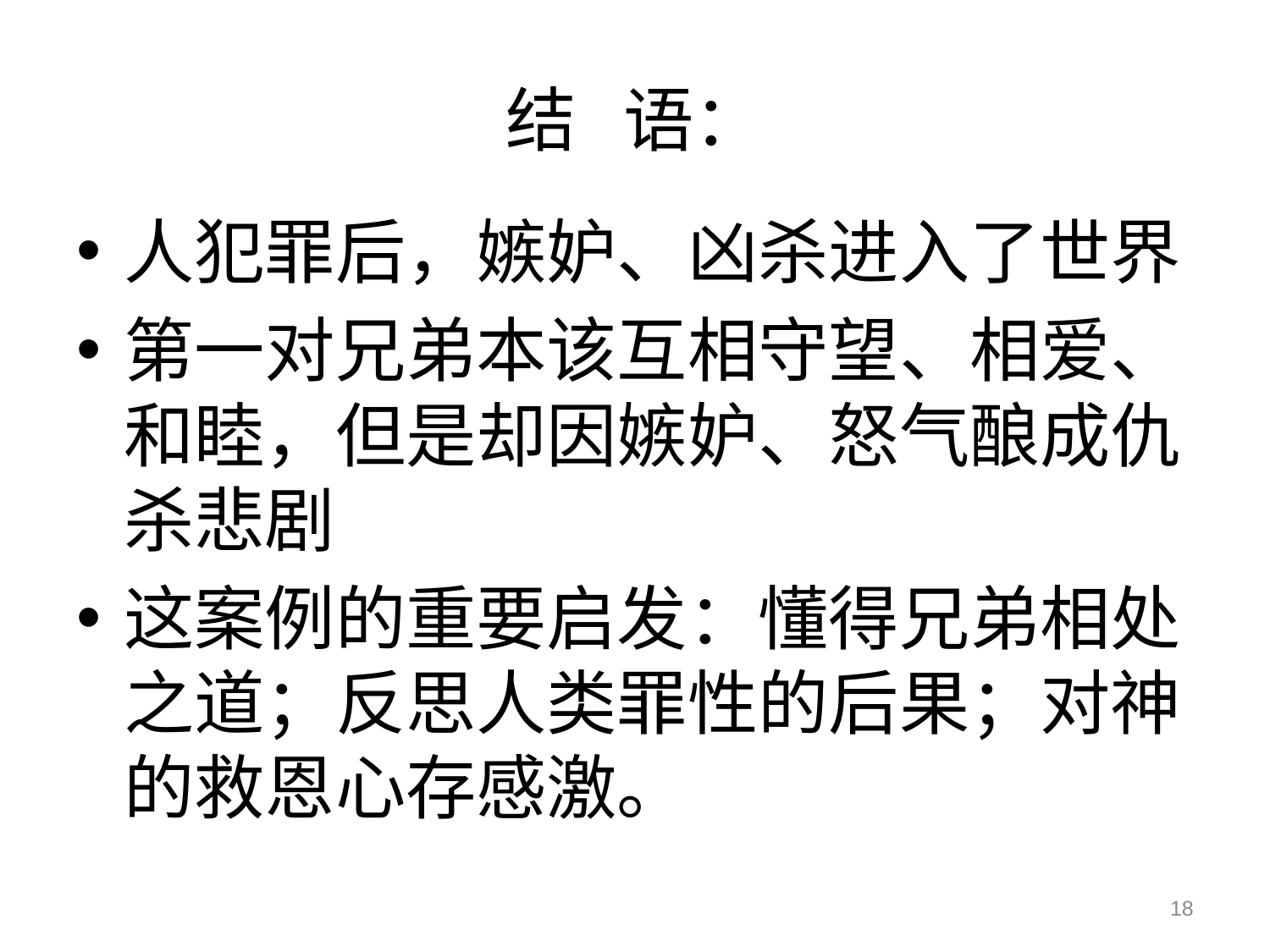

# 结   语：
人犯罪后，嫉妒、凶杀进入了世界
第一对兄弟本该互相守望、相爱、和睦，但是却因嫉妒、怒气酿成仇杀悲剧
这案例的重要启发：懂得兄弟相处之道；反思人类罪性的后果；对神的救恩心存感激。

18